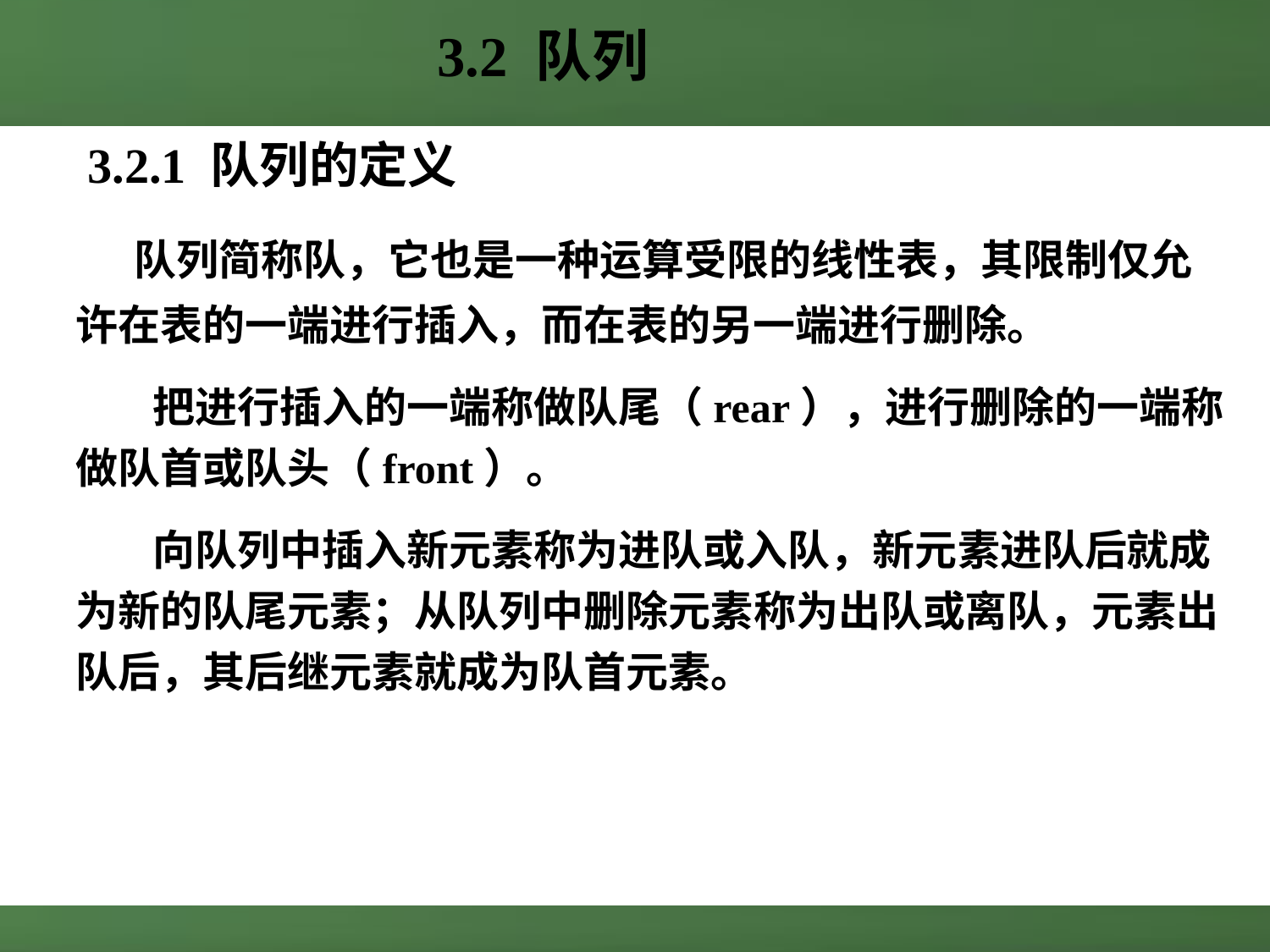

3.2 队列
3.2.1 队列的定义
   队列简称队，它也是一种运算受限的线性表，其限制仅允许在表的一端进行插入，而在表的另一端进行删除。
       把进行插入的一端称做队尾（rear），进行删除的一端称做队首或队头（front）。
       向队列中插入新元素称为进队或入队，新元素进队后就成为新的队尾元素；从队列中删除元素称为出队或离队，元素出队后，其后继元素就成为队首元素。